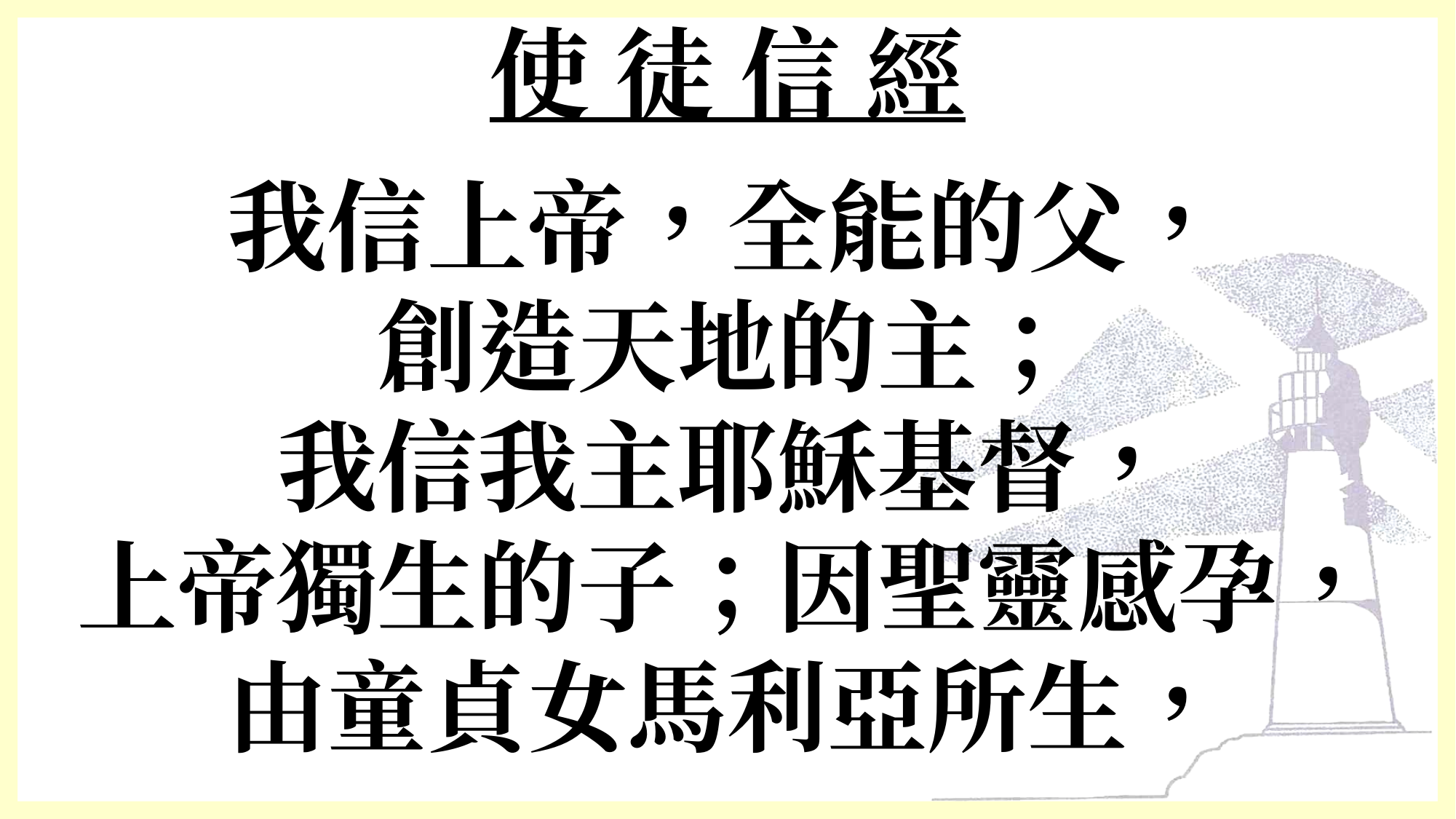

# 使 徒 信 經
我信上帝，全能的父，
創造天地的主；
我信我主耶穌基督，
上帝獨生的子；因聖靈感孕，
由童貞女馬利亞所生，